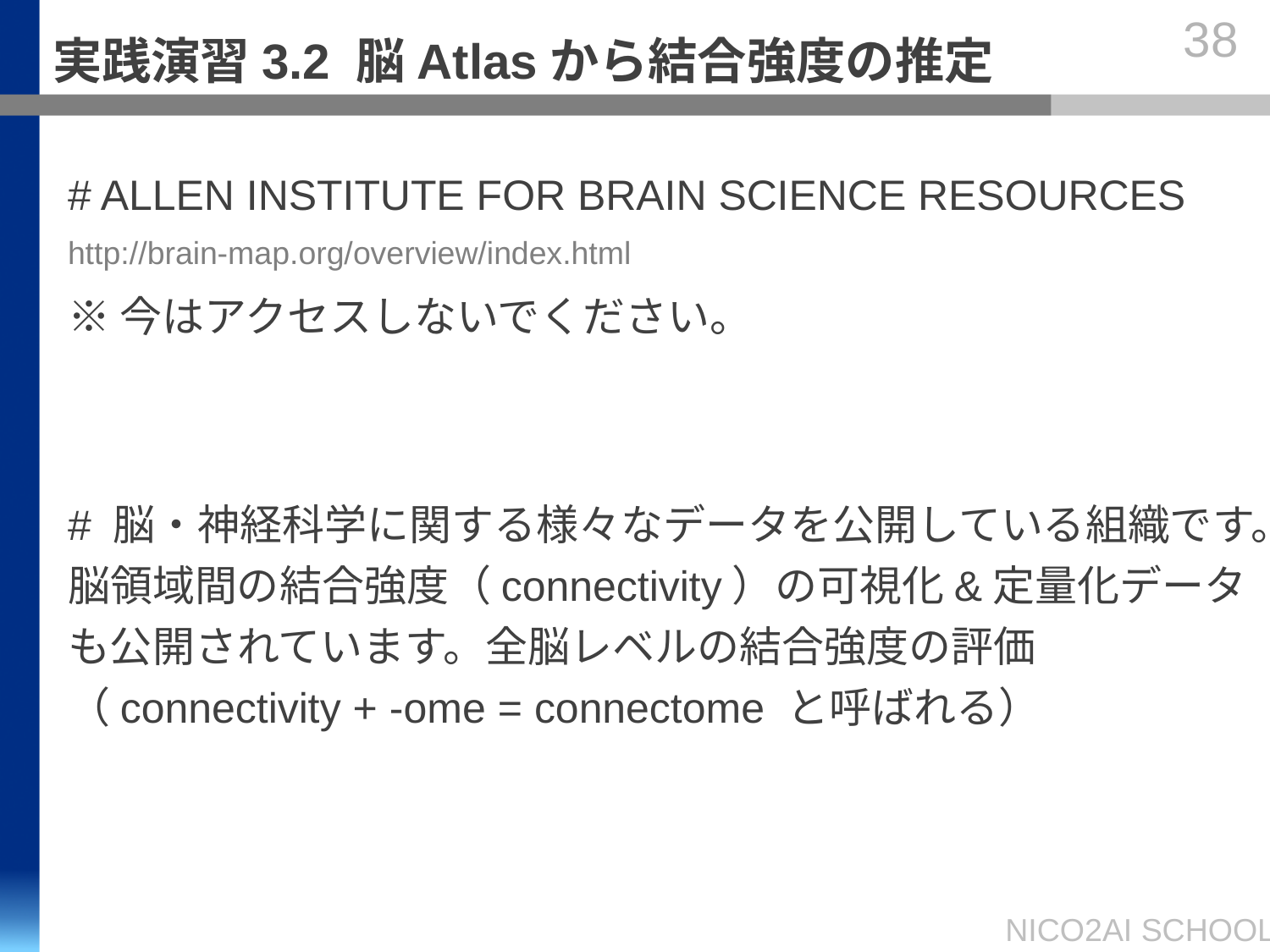

# 実践演習3.2 脳Atlasから結合強度の推定
38
# ALLEN INSTITUTE FOR BRAIN SCIENCE RESOURCES
http://brain-map.org/overview/index.html
※今はアクセスしないでください。

# 脳・神経科学に関する様々なデータを公開している組織です。脳領域間の結合強度（connectivity）の可視化&定量化データも公開されています。全脳レベルの結合強度の評価（connectivity + -ome = connectome と呼ばれる）